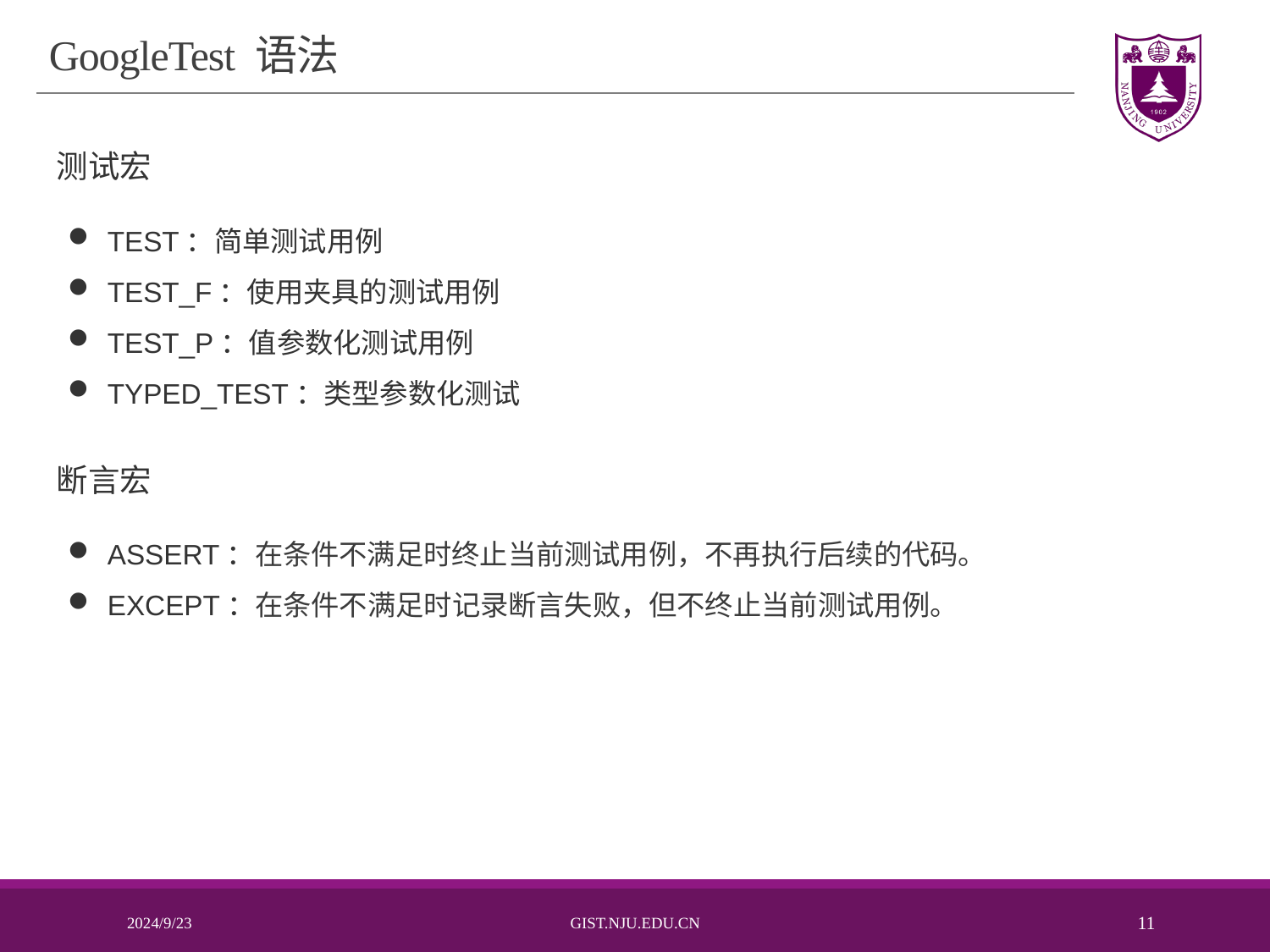

# GoogleTest 语法
测试宏
TEST：简单测试用例
TEST_F：使用夹具的测试用例
TEST_P：值参数化测试用例
TYPED_TEST：类型参数化测试

断言宏
ASSERT：在条件不满足时终止当前测试用例，不再执行后续的代码。
EXCEPT：在条件不满足时记录断言失败，但不终止当前测试用例。
2024/9/23
Gist.nju.edu.cn
11